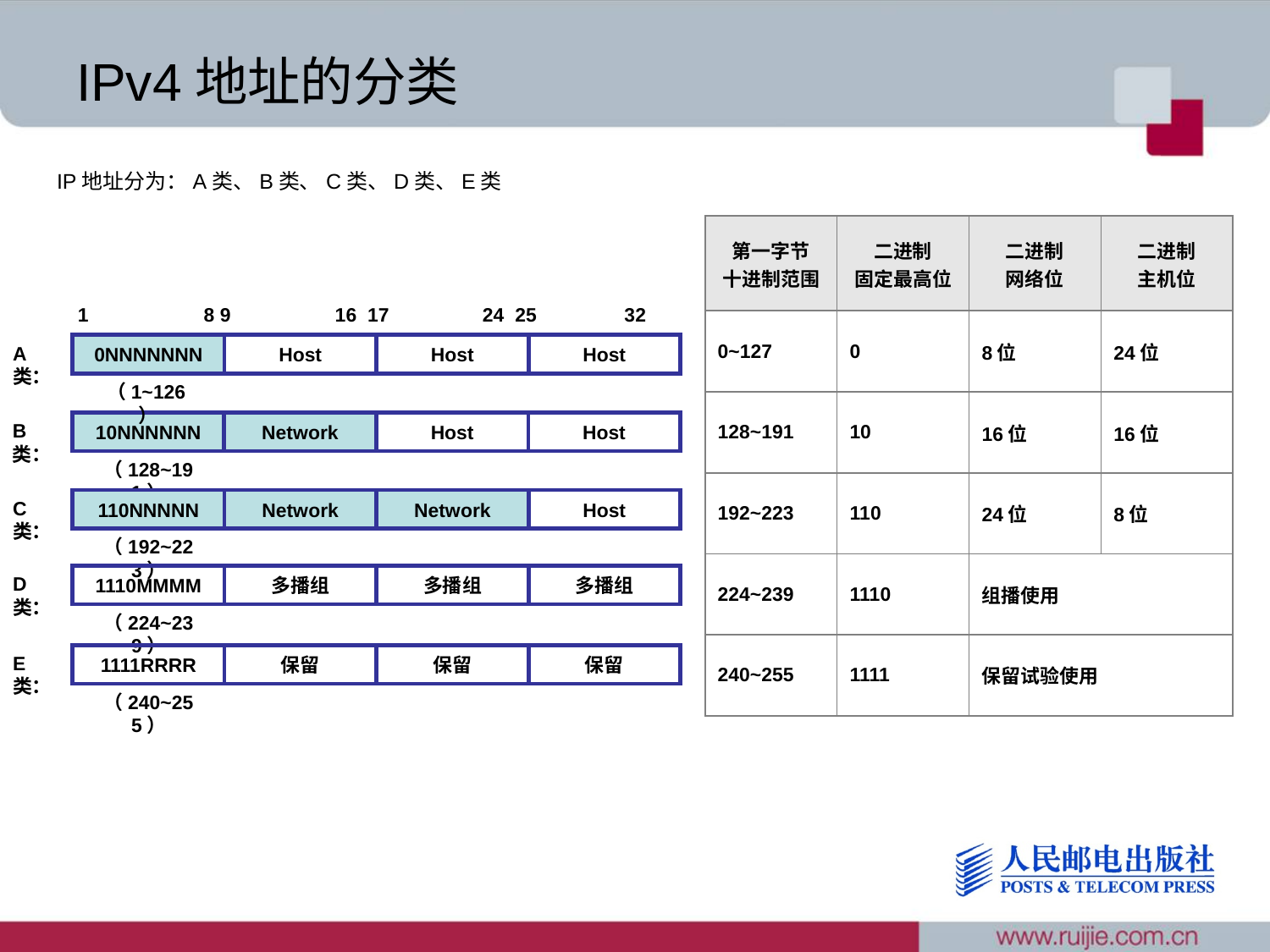

# IPv4地址的分类
IP地址分为：A类、B类、C类、D类、E类
| 第一字节 十进制范围 | 二进制 固定最高位 | 二进制 网络位 | 二进制 主机位 |
| --- | --- | --- | --- |
| 0~127 | 0 | 8位 | 24位 |
| 128~191 | 10 | 16位 | 16位 |
| 192~223 | 110 | 24位 | 8位 |
| 224~239 | 1110 | 组播使用 |  |
| 240~255 | 1111 | 保留试验使用 |  |
1                     8 9                   16  17                 24  25                32
A类：
0NNNNNNN
Host
Host
Host
（1~126）
B类：
10NNNNNN
Network
Host
Host
（128~191）
C类：
110NNNNN
Network
Network
Host
（192~223）
D类：
1110MMMM
多播组
多播组
多播组
（224~239）
E类：
1111RRRR
保留
保留
保留
（240~255）